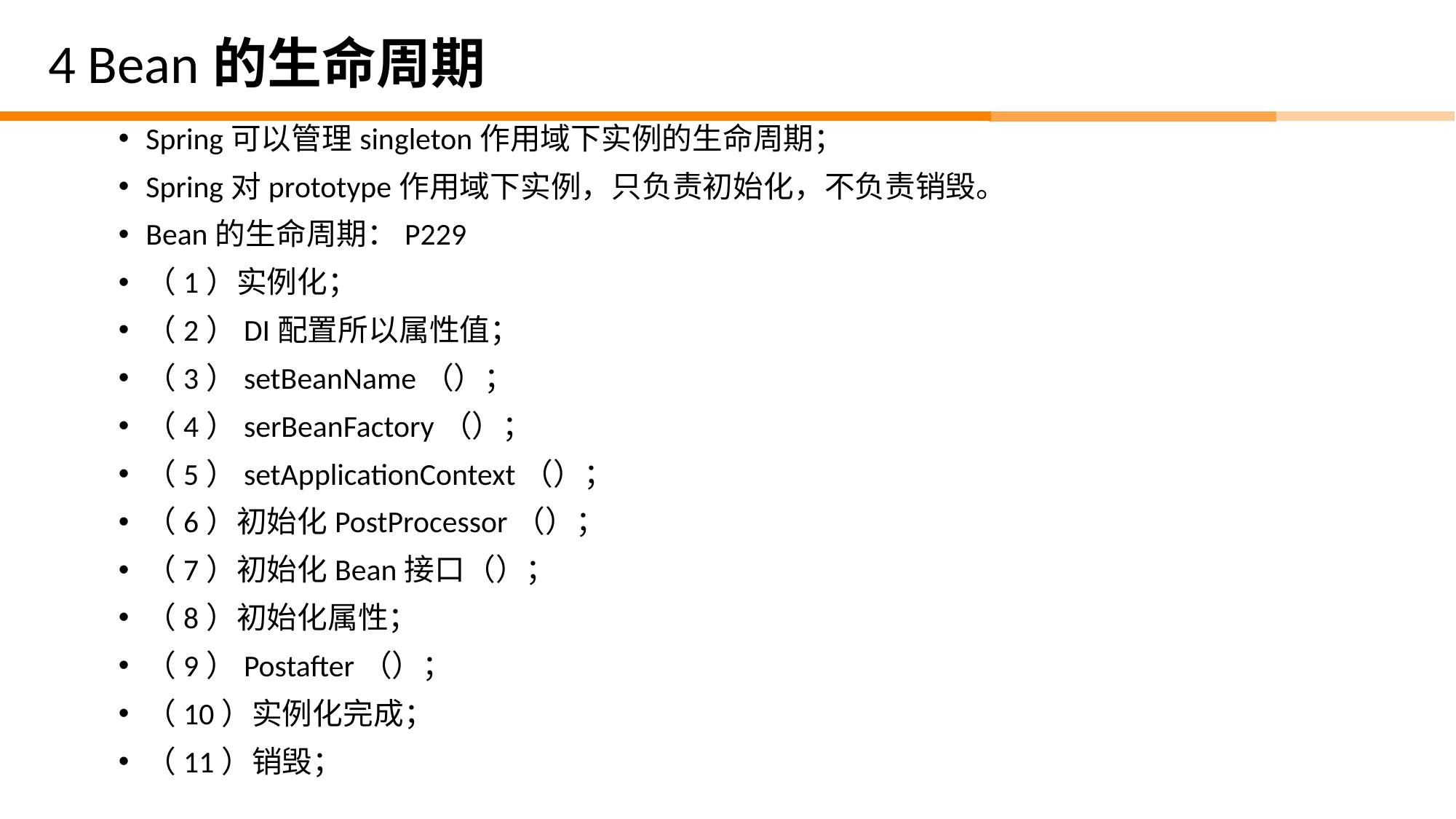

# 4 Bean的生命周期
Spring可以管理singleton作用域下实例的生命周期；
Spring对prototype作用域下实例，只负责初始化，不负责销毁。
Bean的生命周期：P229
（1）实例化；
（2）DI配置所以属性值；
（3）setBeanName（）；
（4）serBeanFactory（）；
（5）setApplicationContext（）；
（6）初始化PostProcessor（）；
（7）初始化Bean接口（）；
（8）初始化属性；
（9）Postafter（）；
（10）实例化完成；
（11）销毁；